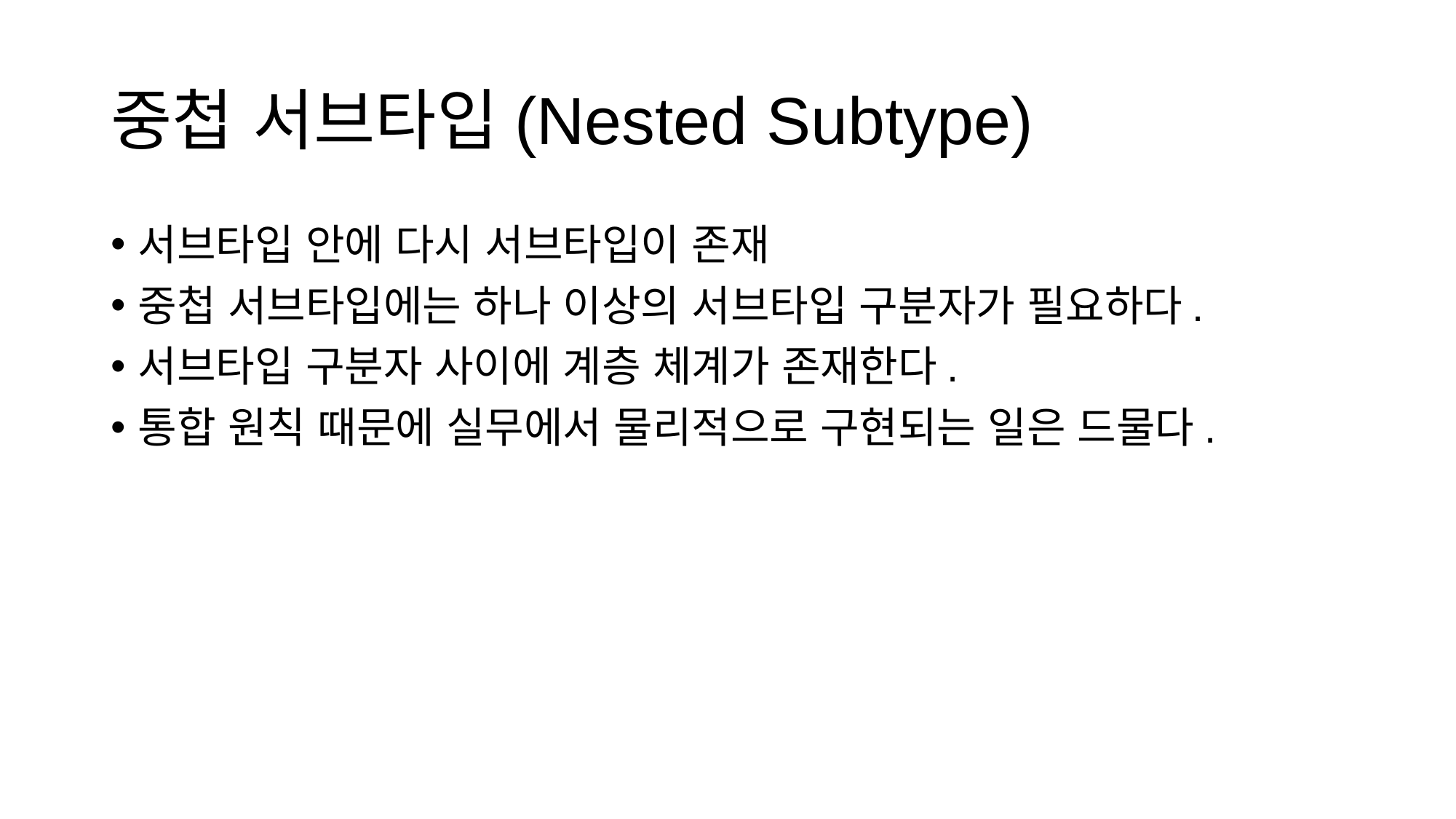

# 중첩 서브타입(Nested Subtype)
서브타입 안에 다시 서브타입이 존재
중첩 서브타입에는 하나 이상의 서브타입 구분자가 필요하다.
서브타입 구분자 사이에 계층 체계가 존재한다.
통합 원칙 때문에 실무에서 물리적으로 구현되는 일은 드물다.